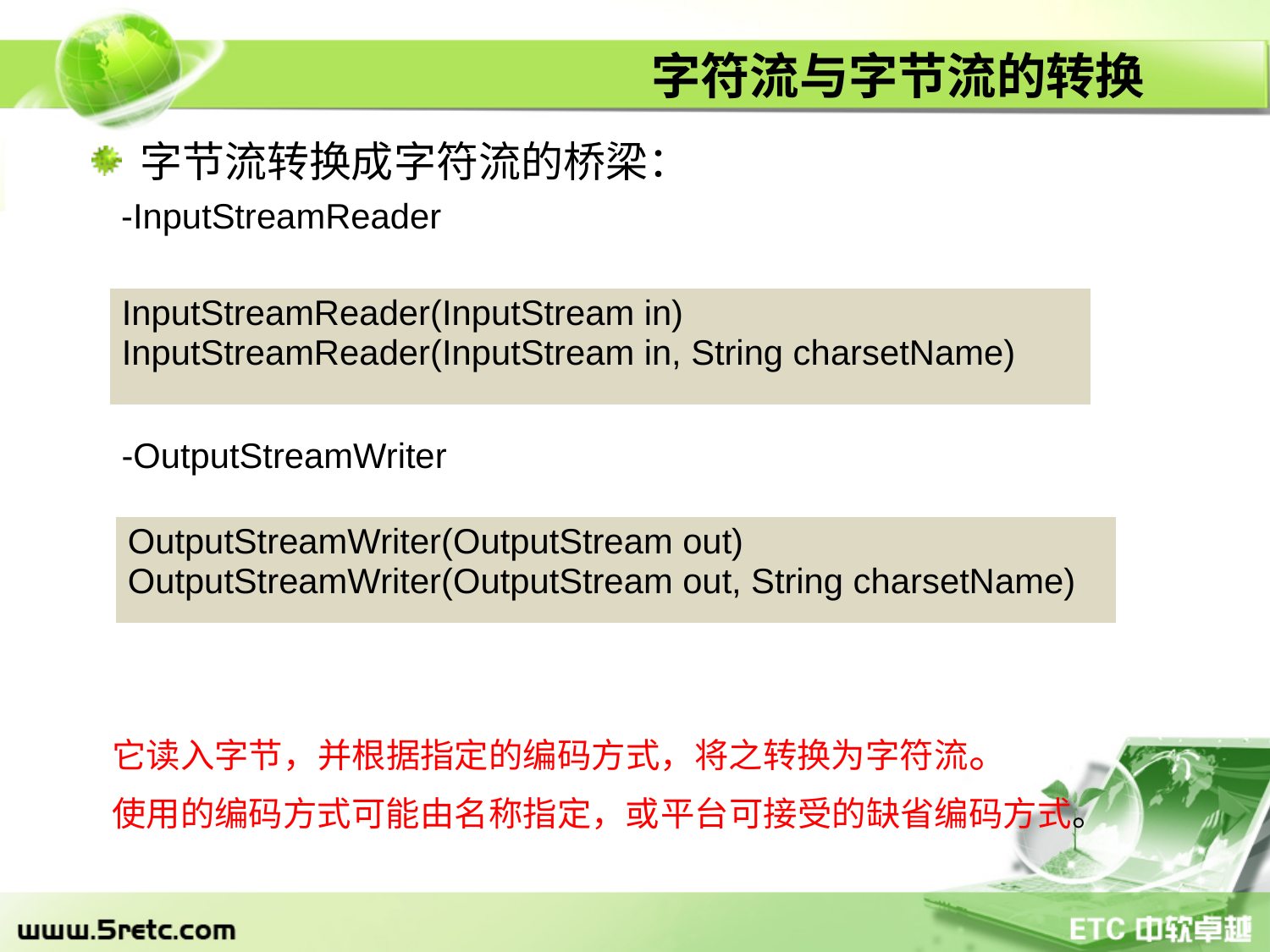

# 字符流与字节流的转换
字节流转换成字符流的桥梁：
   -InputStreamReader

| InputStreamReader(InputStream in) InputStreamReader(InputStream in, String charsetName) |
| --- |
 -OutputStreamWriter

| OutputStreamWriter(OutputStream out) OutputStreamWriter(OutputStream out, String charsetName) |
| --- |
它读入字节，并根据指定的编码方式，将之转换为字符流。
使用的编码方式可能由名称指定，或平台可接受的缺省编码方式。